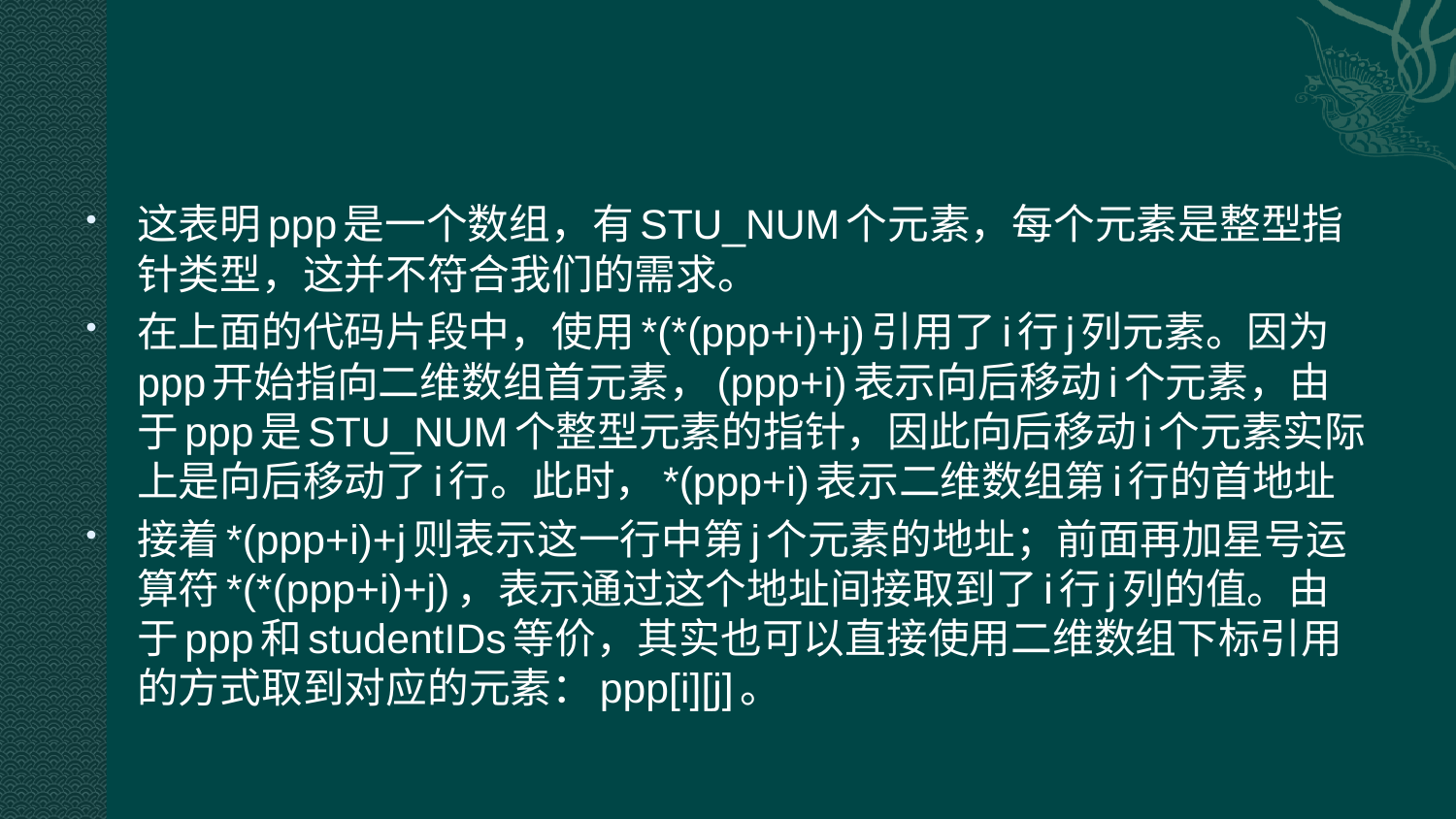

#
这表明ppp是一个数组，有STU_NUM个元素，每个元素是整型指针类型，这并不符合我们的需求。
在上面的代码片段中，使用*(*(ppp+i)+j)引用了i行j列元素。因为ppp开始指向二维数组首元素，(ppp+i)表示向后移动i个元素，由于ppp是STU_NUM个整型元素的指针，因此向后移动i个元素实际上是向后移动了i行。此时，*(ppp+i)表示二维数组第i行的首地址
接着*(ppp+i)+j则表示这一行中第j个元素的地址；前面再加星号运算符*(*(ppp+i)+j)，表示通过这个地址间接取到了i行j列的值。由于ppp和studentIDs等价，其实也可以直接使用二维数组下标引用的方式取到对应的元素：ppp[i][j]。